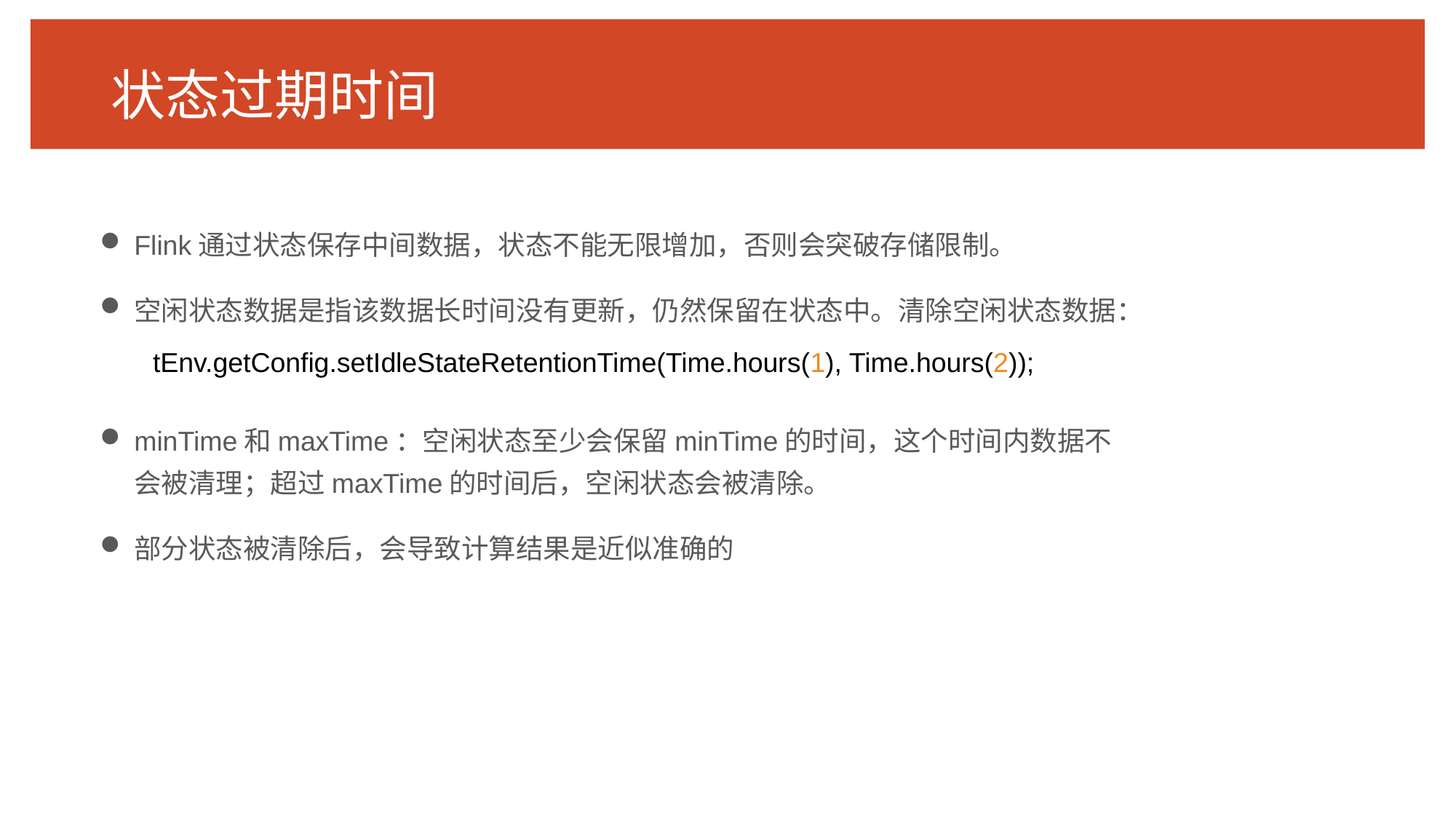

# 状态过期时间
Flink通过状态保存中间数据，状态不能无限增加，否则会突破存储限制。
空闲状态数据是指该数据长时间没有更新，仍然保留在状态中。清除空闲状态数据：

minTime和maxTime：空闲状态至少会保留minTime的时间，这个时间内数据不会被清理；超过maxTime的时间后，空闲状态会被清除。
部分状态被清除后，会导致计算结果是近似准确的
tEnv.getConfig.setIdleStateRetentionTime(Time.hours(1), Time.hours(2));